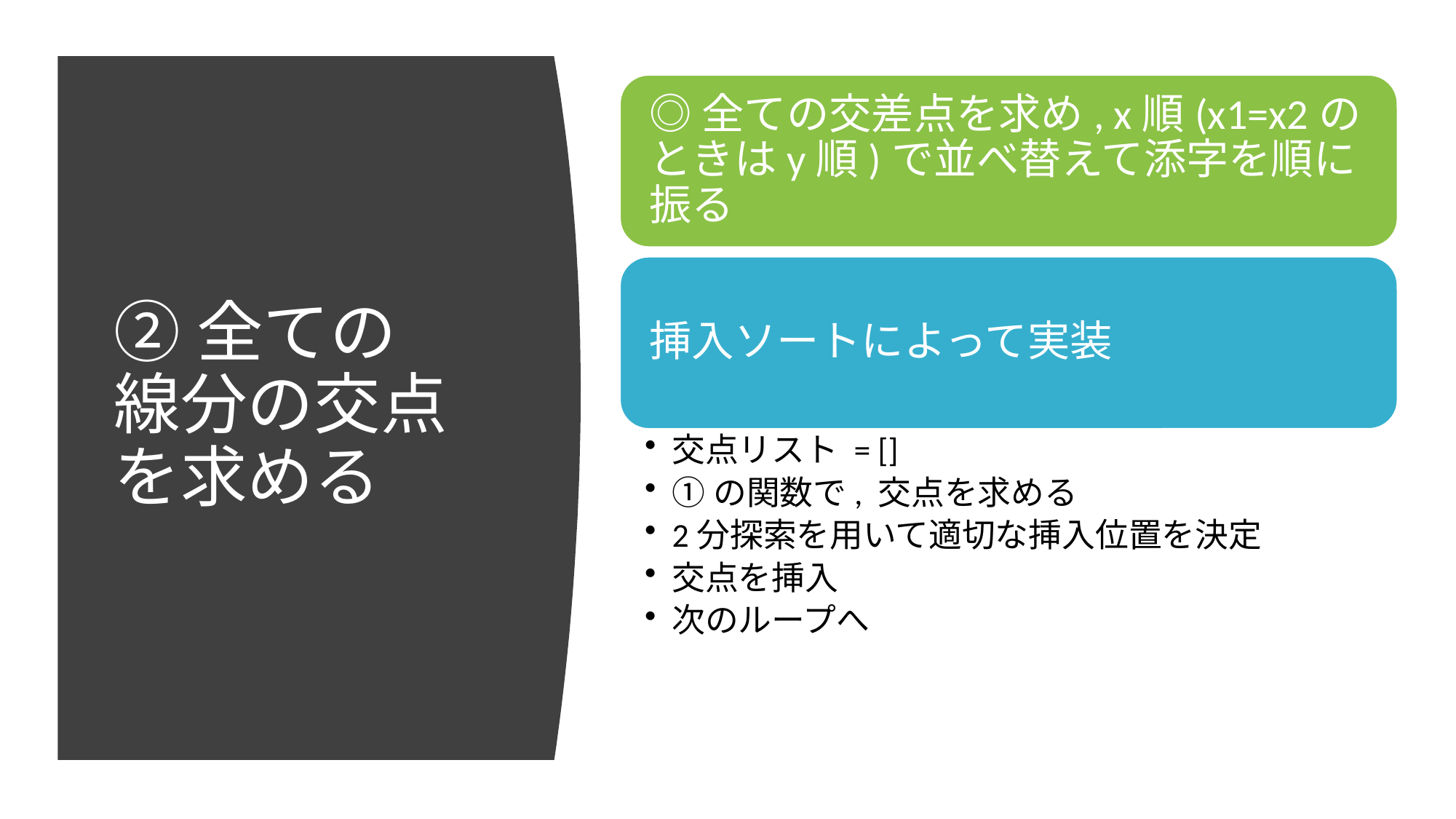

◎全ての交差点を求め, x順(x1=x2のときはy順)で並べ替えて添字を順に振る
挿入ソートによって実装
交点リスト = []
①の関数で, 交点を求める
2分探索を用いて適切な挿入位置を決定
交点を挿入
次のループへ

# ②全ての 線分の交点を求める